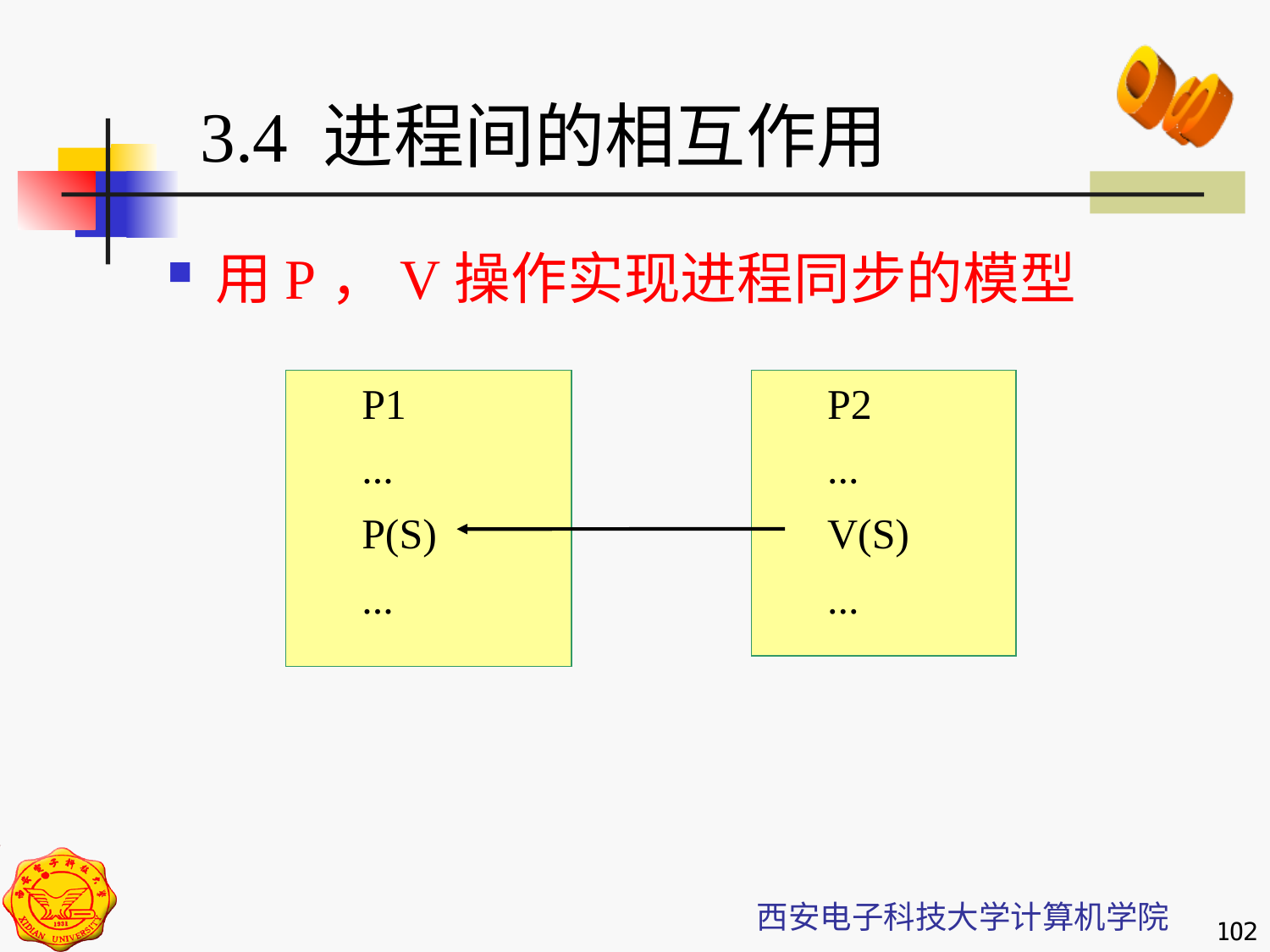

3.4 进程间的相互作用
用P，V操作实现进程同步的模型
P1
...
P(S)
...
P2
...
V(S)
...

102